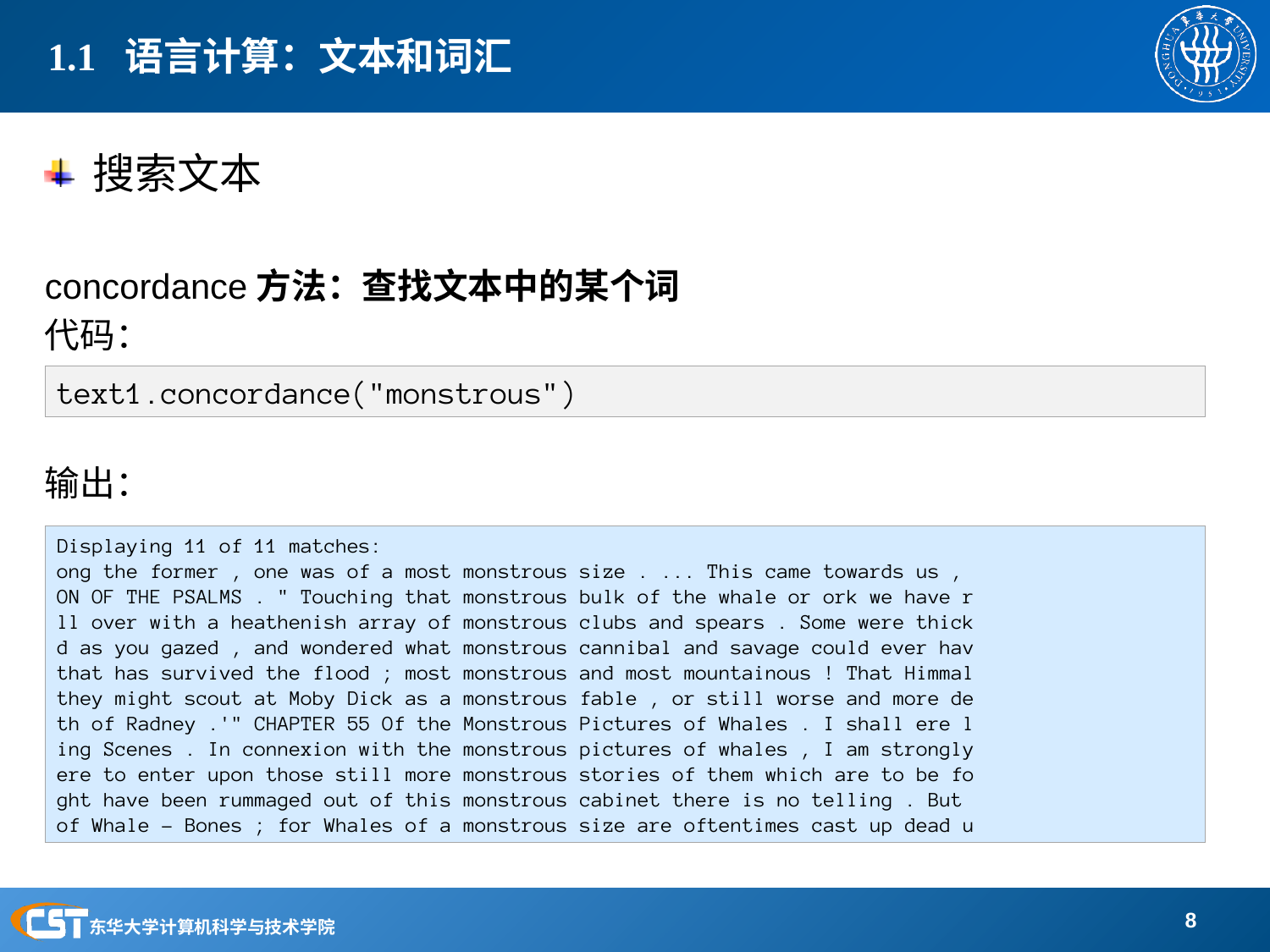

# 1.1  语言计算：文本和词汇
搜索文本

concordance方法：查找文本中的某个词
代码：

输出：

text1.concordance("monstrous")
Displaying 11 of 11 matches:
ong the former , one was of a most monstrous size . ... This came towards us ,
ON OF THE PSALMS . " Touching that monstrous bulk of the whale or ork we have r
ll over with a heathenish array of monstrous clubs and spears . Some were thick
d as you gazed , and wondered what monstrous cannibal and savage could ever hav
that has survived the flood ; most monstrous and most mountainous ! That Himmal
they might scout at Moby Dick as a monstrous fable , or still worse and more de
th of Radney .'" CHAPTER 55 Of the Monstrous Pictures of Whales . I shall ere l
ing Scenes . In connexion with the monstrous pictures of whales , I am strongly
ere to enter upon those still more monstrous stories of them which are to be fo
ght have been rummaged out of this monstrous cabinet there is no telling . But
of Whale - Bones ; for Whales of a monstrous size are oftentimes cast up dead u